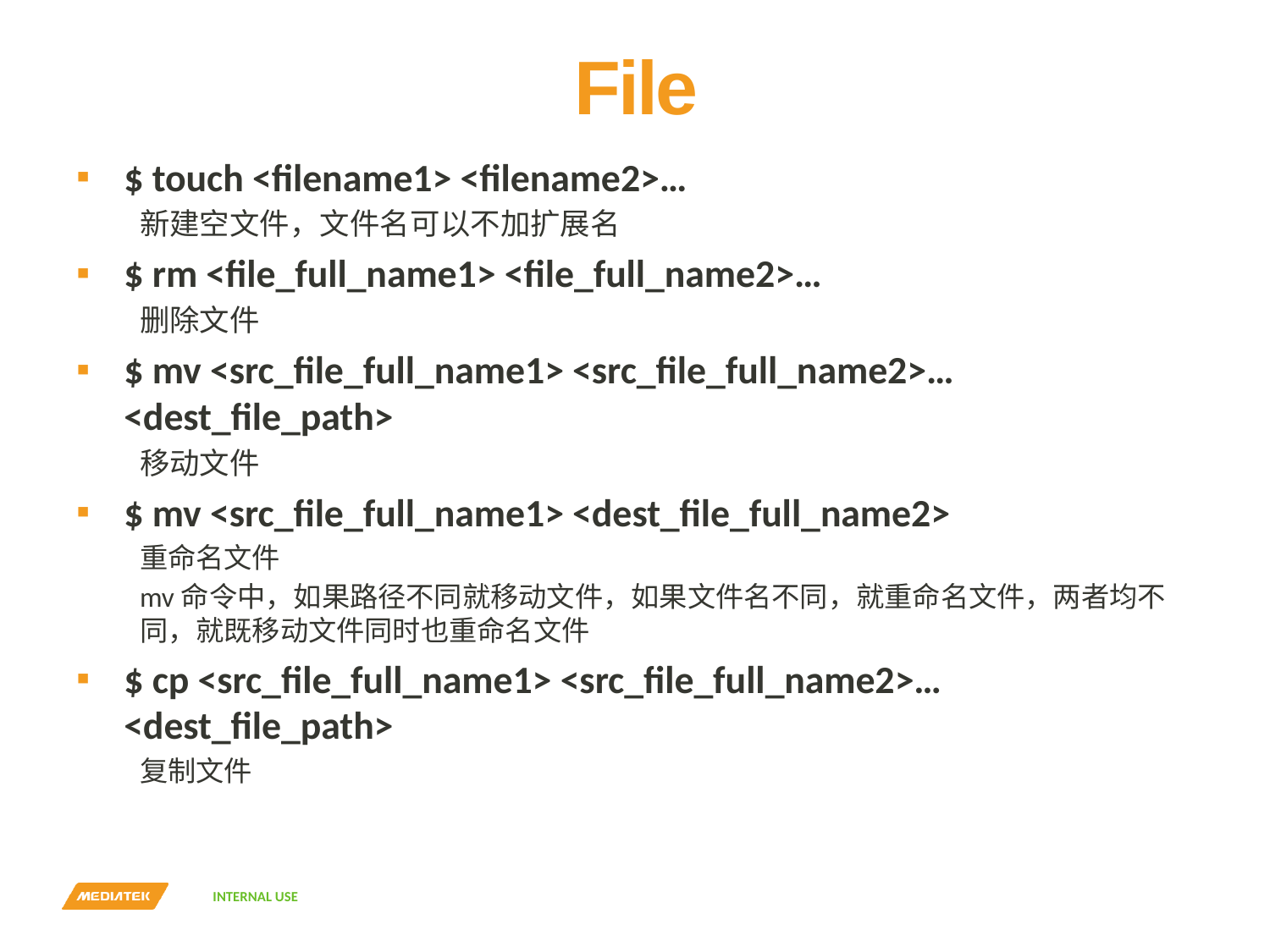

# File
$ touch <filename1> <filename2>…
新建空文件，文件名可以不加扩展名
$ rm <file_full_name1> <file_full_name2>…
删除文件
$ mv <src_file_full_name1> <src_file_full_name2>… <dest_file_path>
移动文件
$ mv <src_file_full_name1> <dest_file_full_name2>
重命名文件
mv命令中，如果路径不同就移动文件，如果文件名不同，就重命名文件，两者均不同，就既移动文件同时也重命名文件
$ cp <src_file_full_name1> <src_file_full_name2>… <dest_file_path>
复制文件